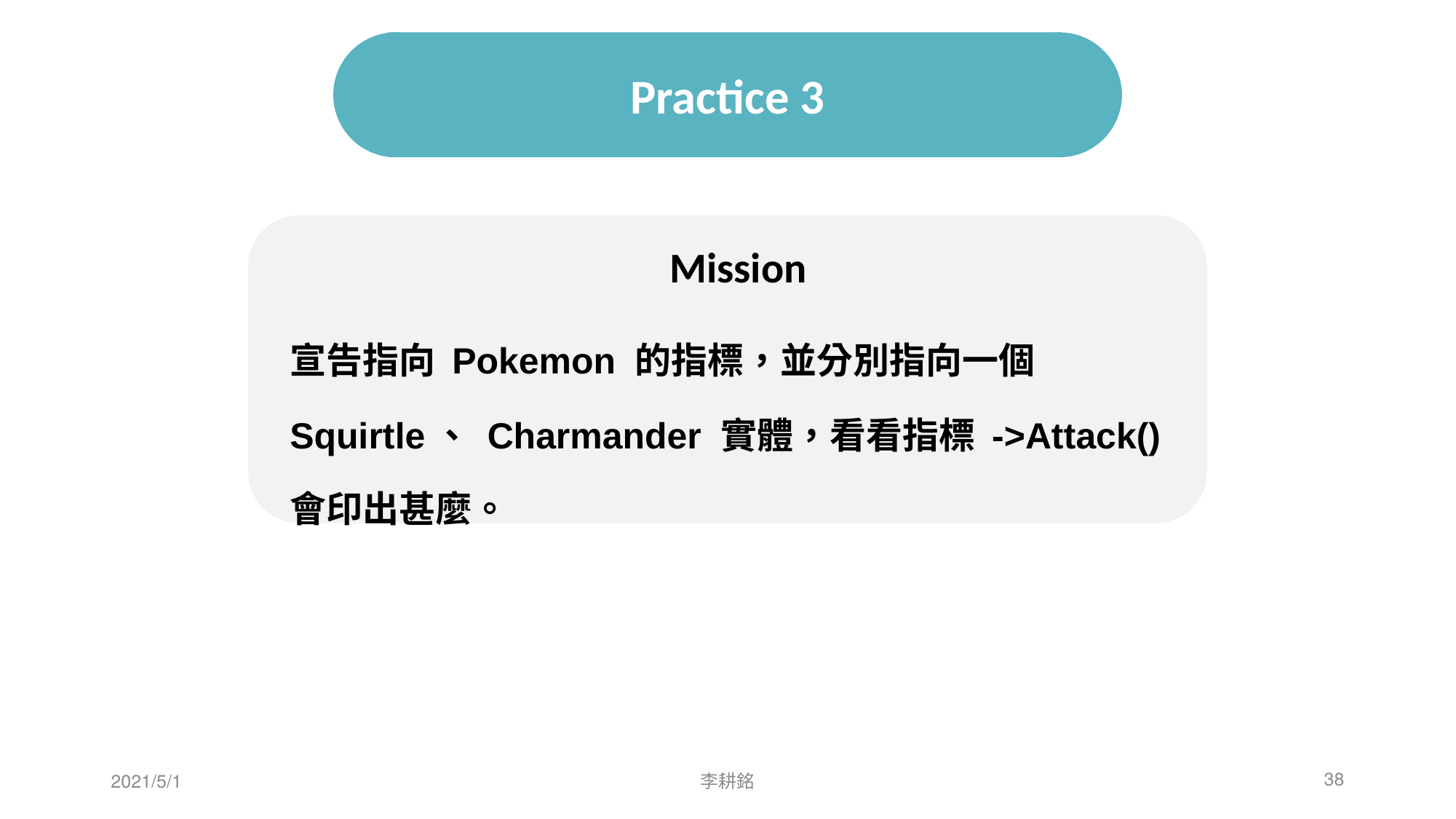

# Practice 3

Mission
宣告指向 Pokemon 的指標，並分別指向一個 Squirtle、 Charmander 實體，看看指標 ->Attack() 會印出甚麼。
2021/5/1
李耕銘
38